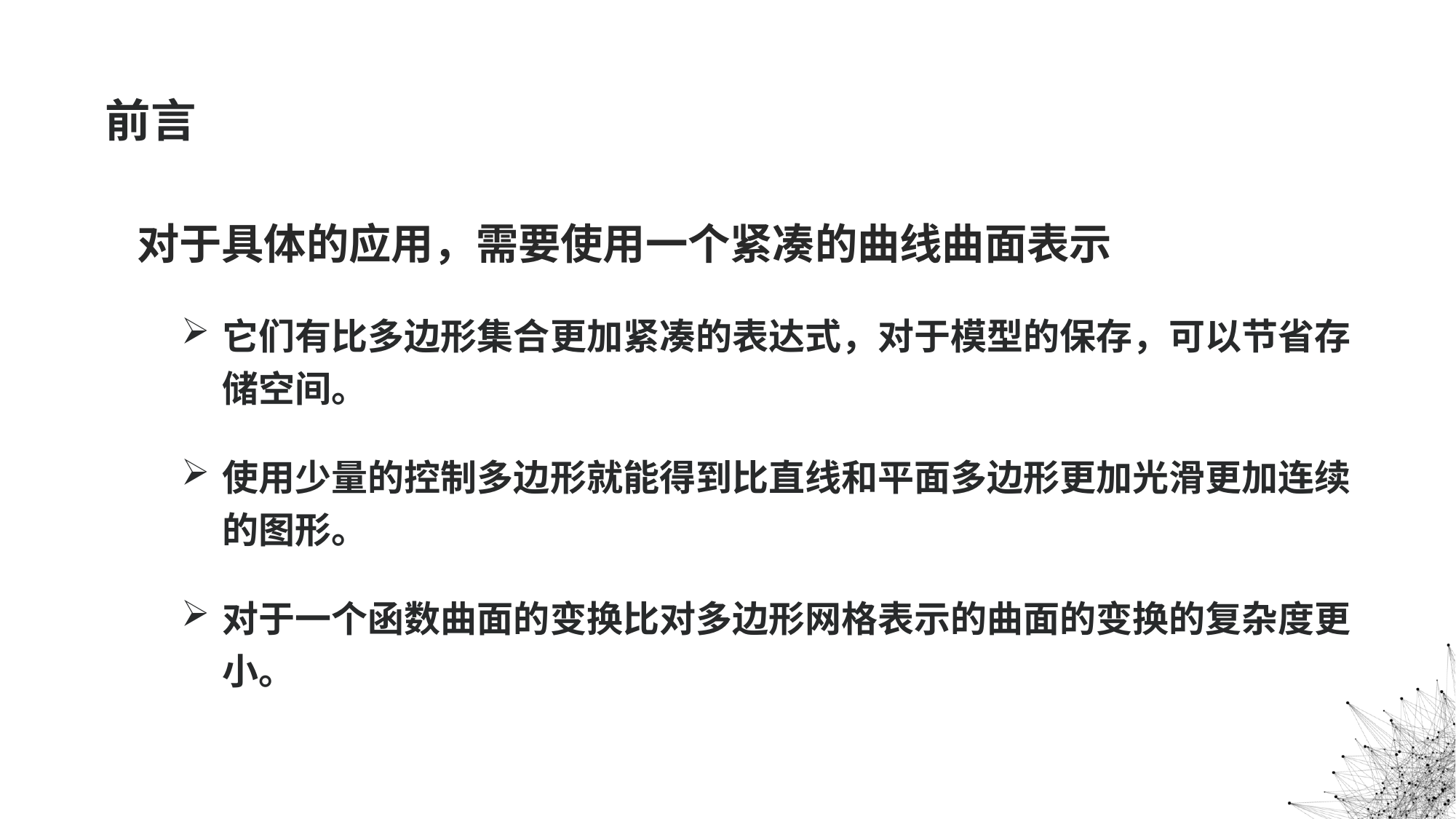

# 前言
对于具体的应用，需要使用一个紧凑的曲线曲面表示
它们有比多边形集合更加紧凑的表达式，对于模型的保存，可以节省存储空间。
使用少量的控制多边形就能得到比直线和平面多边形更加光滑更加连续的图形。
对于一个函数曲面的变换比对多边形网格表示的曲面的变换的复杂度更小。